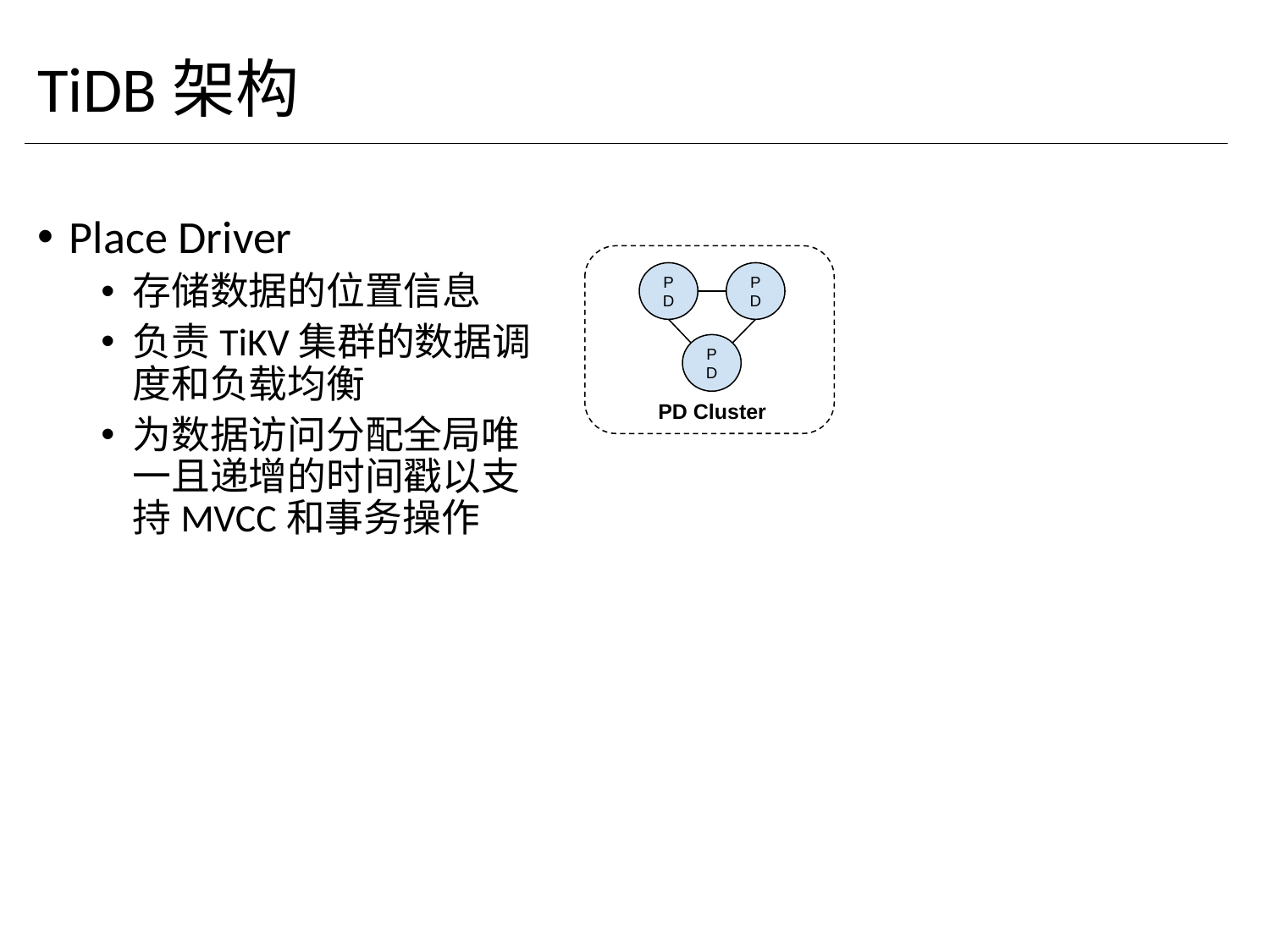

# TiDB架构
Place Driver
存储数据的位置信息
负责TiKV集群的数据调度和负载均衡
为数据访问分配全局唯一且递增的时间戳以支持MVCC和事务操作

PD
PD
PD
PD Cluster